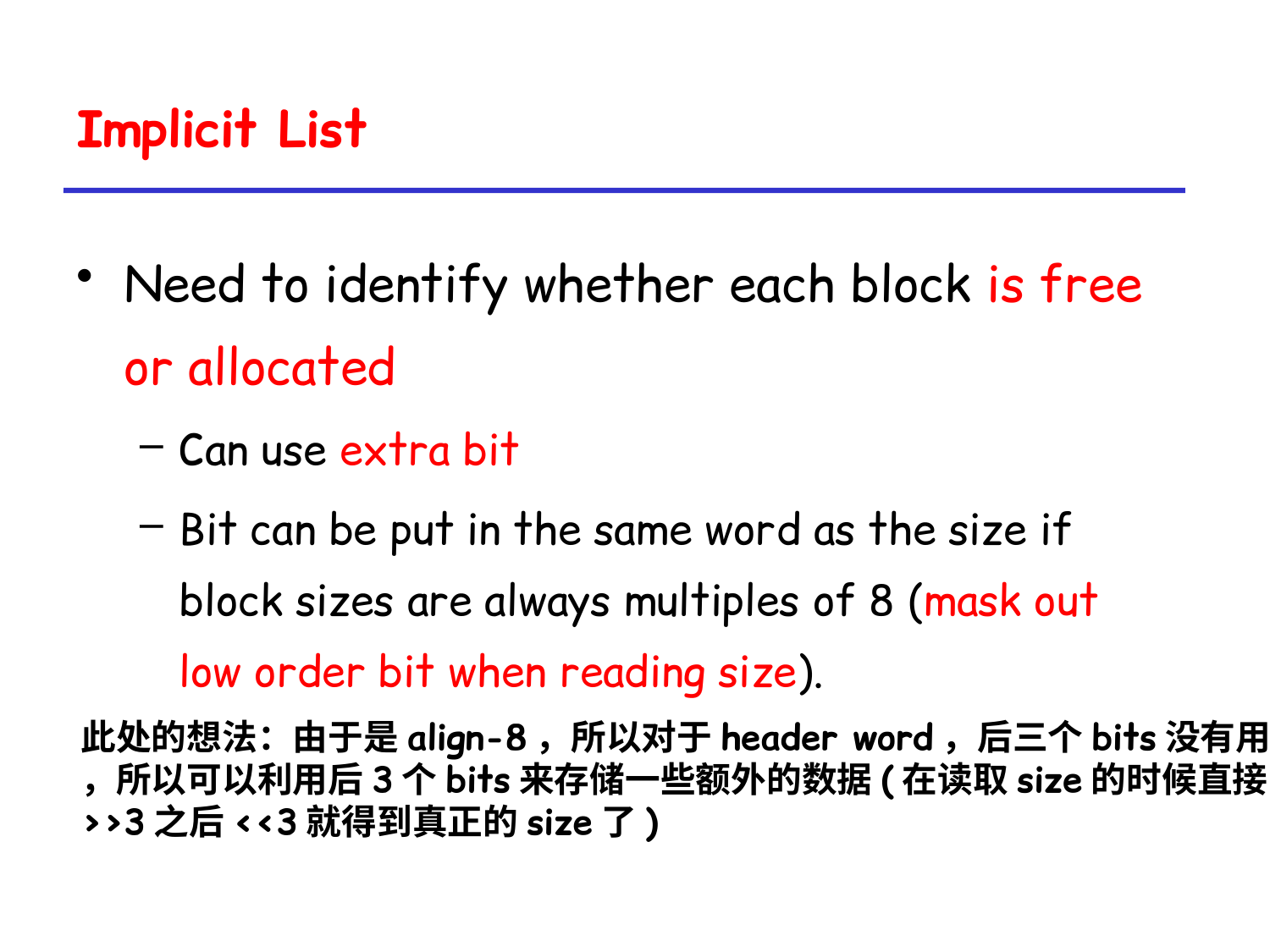

# Implicit List
Need to identify whether each block is free or allocated
Can use extra bit
Bit can be put in the same word as the size if block sizes are always multiples of 8 (mask out low order bit when reading size).
此处的想法：由于是align-8，所以对于header word，后三个bits没有用
，所以可以利用后3个bits来存储一些额外的数据(在读取size的时候直接
>>3之后<<3就得到真正的size了)
59